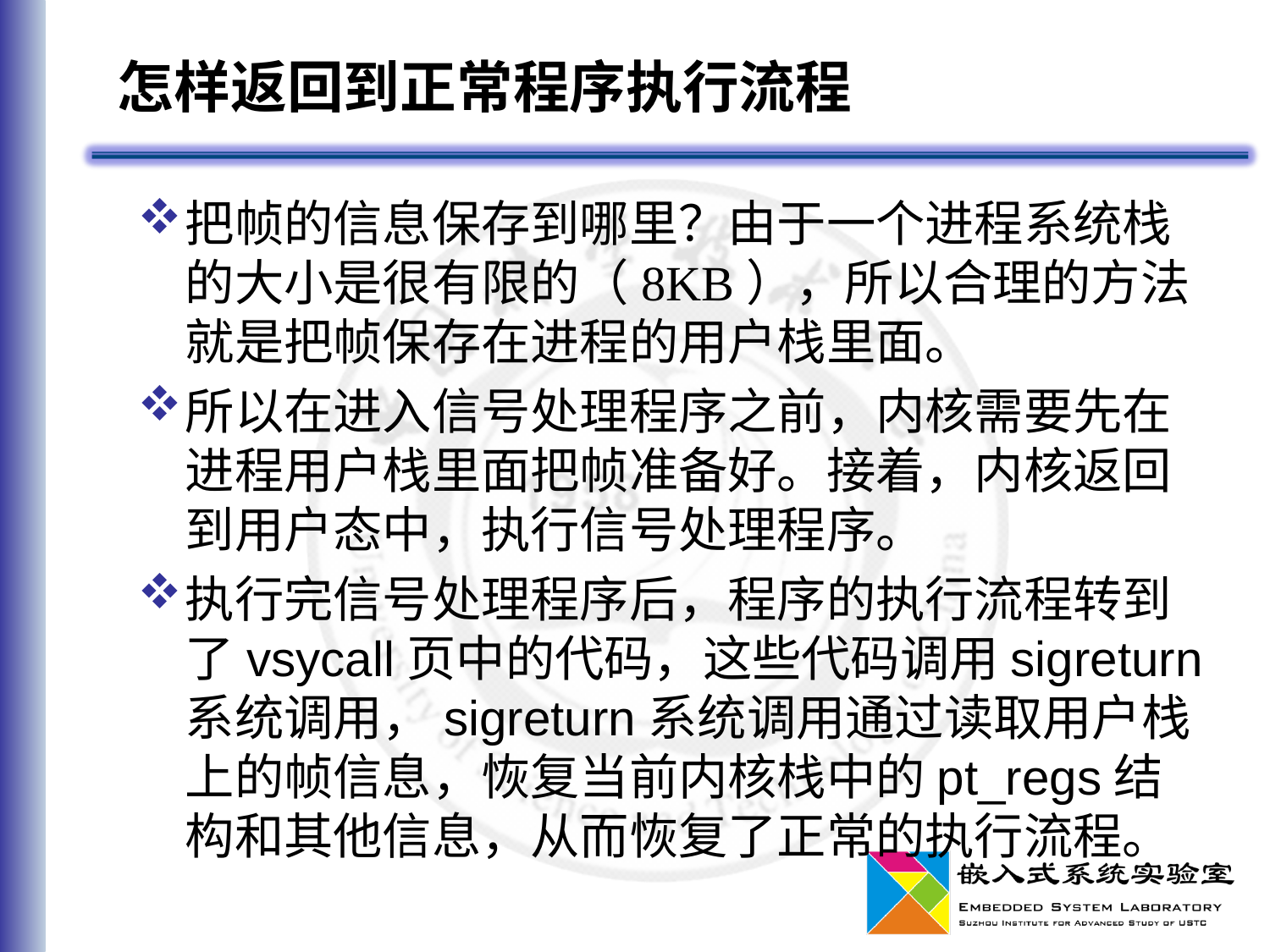

# 怎样返回到正常程序执行流程
把帧的信息保存到哪里？由于一个进程系统栈的大小是很有限的（8KB），所以合理的方法就是把帧保存在进程的用户栈里面。
所以在进入信号处理程序之前，内核需要先在进程用户栈里面把帧准备好。接着，内核返回到用户态中，执行信号处理程序。
执行完信号处理程序后，程序的执行流程转到了vsycall页中的代码，这些代码调用sigreturn系统调用，sigreturn系统调用通过读取用户栈上的帧信息，恢复当前内核栈中的pt_regs结构和其他信息，从而恢复了正常的执行流程。